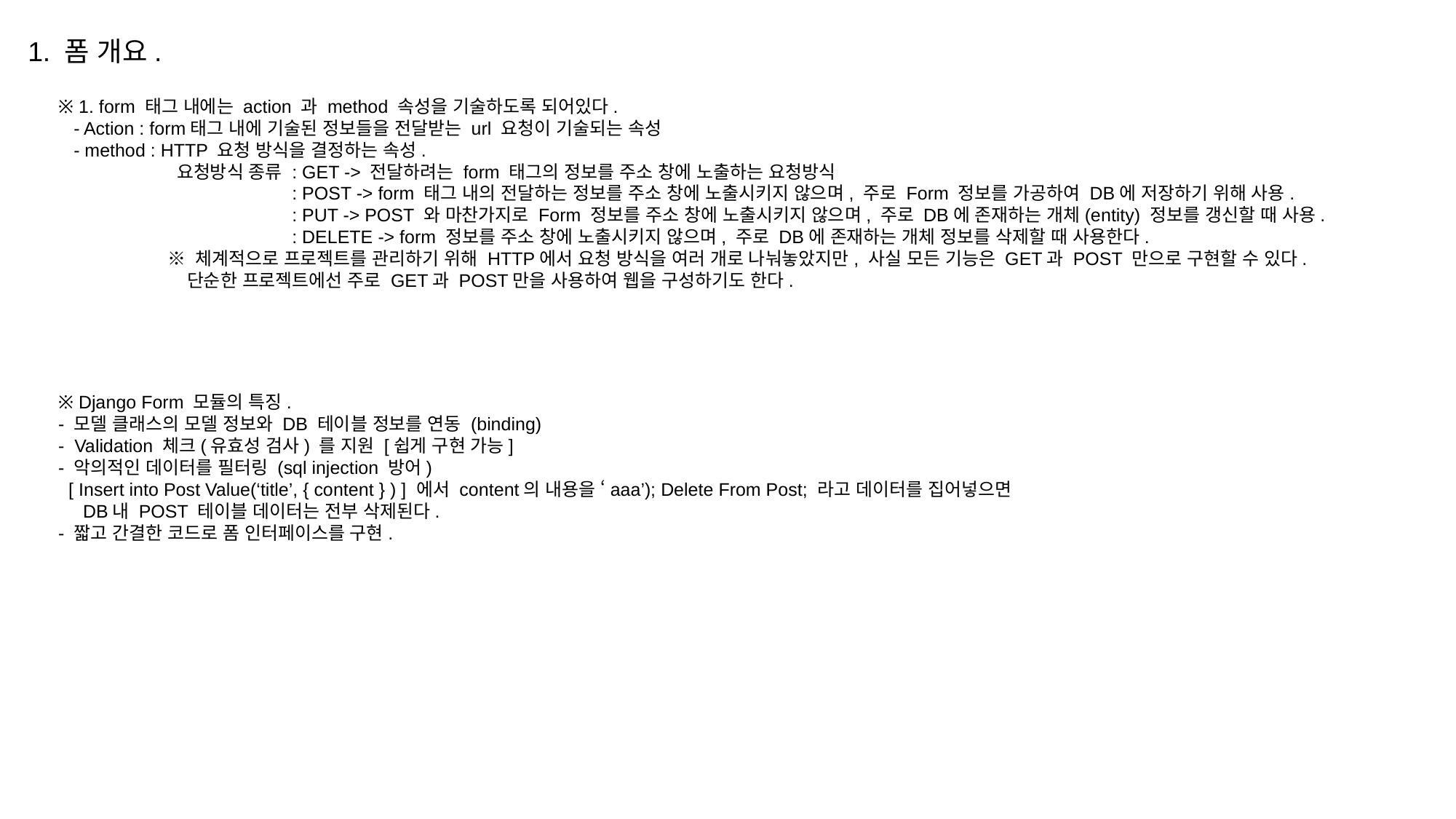

1. 폼 개요.
※ 1. form 태그 내에는 action 과 method 속성을 기술하도록 되어있다.
   - Action : form태그 내에 기술된 정보들을 전달받는 url 요청이 기술되는 속성
   - method : HTTP 요청 방식을 결정하는 속성.
	 요청방식 종류 : GET -> 전달하려는 form 태그의 정보를 주소 창에 노출하는 요청방식
	 	   : POST -> form 태그 내의 전달하는 정보를 주소 창에 노출시키지 않으며, 주로 Form 정보를 가공하여 DB에 저장하기 위해 사용.
		   : PUT -> POST 와 마찬가지로 Form 정보를 주소 창에 노출시키지 않으며, 주로 DB에 존재하는 개체(entity) 정보를 갱신할 때 사용.
		   : DELETE -> form 정보를 주소 창에 노출시키지 않으며, 주로 DB에 존재하는 개체 정보를 삭제할 때 사용한다.
	※ 체계적으로 프로젝트를 관리하기 위해 HTTP에서 요청 방식을 여러 개로 나눠놓았지만, 사실 모든 기능은 GET과 POST 만으로 구현할 수 있다.
	   단순한 프로젝트에선 주로 GET과 POST만을 사용하여 웹을 구성하기도 한다.

※ Django Form 모듈의 특징.
- 모델 클래스의 모델 정보와 DB 테이블 정보를 연동 (binding)
-  Validation 체크(유효성 검사) 를 지원 [쉽게 구현 가능]
- 악의적인 데이터를 필터링 (sql injection 방어)
  [ Insert into Post Value(‘title’, { content } ) ] 에서 content의 내용을 ‘aaa’); Delete From Post; 라고 데이터를 집어넣으면
    DB내 POST 테이블 데이터는 전부 삭제된다.
- 짧고 간결한 코드로 폼 인터페이스를 구현.